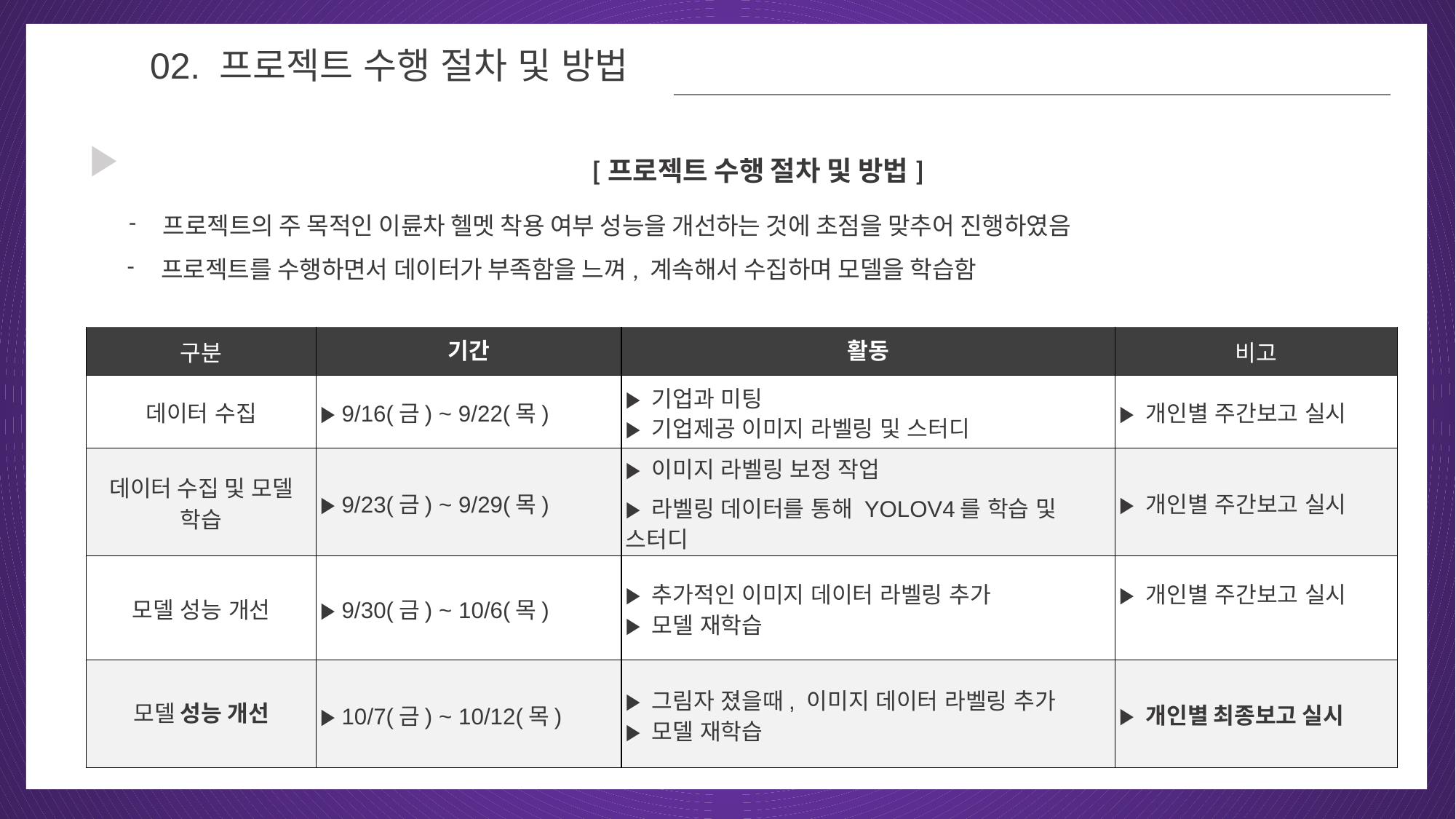

03

02. 프로젝트 수행 절차 및 방법
▶
[프로젝트 수행 절차 및 방법]
프로젝트의 주 목적인 이륜차 헬멧 착용 여부 성능을 개선하는 것에 초점을 맞추어 진행하였음
프로젝트를 수행하면서 데이터가 부족함을 느껴, 계속해서 수집하며 모델을 학습함
| 구분 | 기간 | 활동 | 비고 |
| --- | --- | --- | --- |
| 데이터 수집 | ▶ 9/16(금) ~ 9/22(목) | ▶ 기업과 미팅 ▶ 기업제공 이미지 라벨링 및 스터디 | ▶ 개인별 주간보고 실시 |
| 데이터 수집 및 모델 학습 | ▶ 9/23(금) ~ 9/29(목) | ▶ 이미지 라벨링 보정 작업 ▶ 라벨링 데이터를 통해 YOLOV4를 학습 및 스터디 | ▶ 개인별 주간보고 실시 |
| 모델 성능 개선 | ▶ 9/30(금) ~ 10/6(목) | ▶ 추가적인 이미지 데이터 라벨링 추가 ▶ 모델 재학습 | ▶ 개인별 주간보고 실시 |
| 모델 성능 개선 | ▶ 10/7(금) ~ 10/12(목) | ▶ 그림자 졌을때, 이미지 데이터 라벨링 추가 ▶ 모델 재학습 | ▶ 개인별 최종보고 실시 |